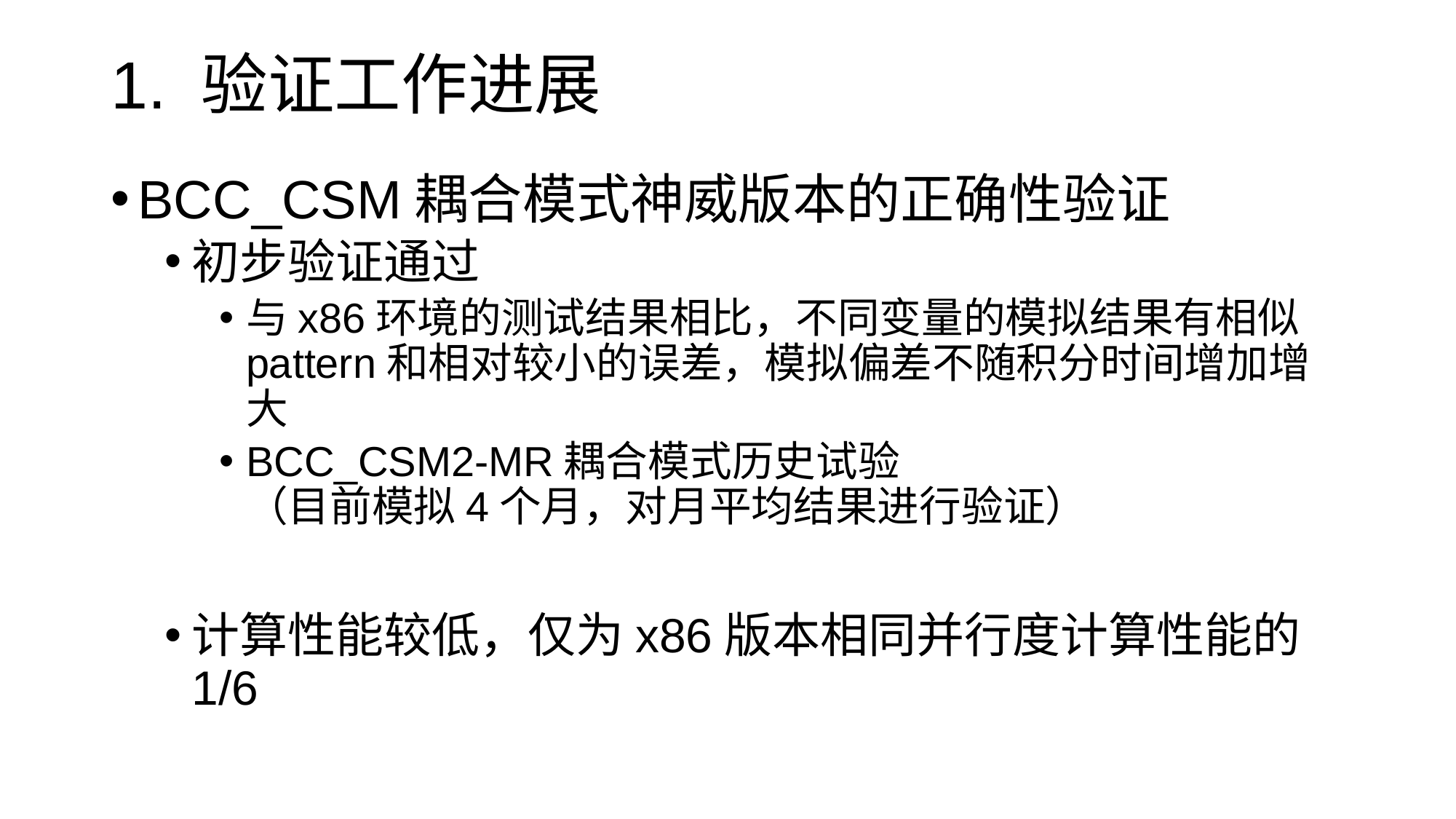

# 1. 验证工作进展
BCC_CSM耦合模式神威版本的正确性验证
初步验证通过
与x86环境的测试结果相比，不同变量的模拟结果有相似pattern和相对较小的误差，模拟偏差不随积分时间增加增大
BCC_CSM2-MR耦合模式历史试验
（目前模拟4个月，对月平均结果进行验证）

计算性能较低，仅为x86版本相同并行度计算性能的1/6